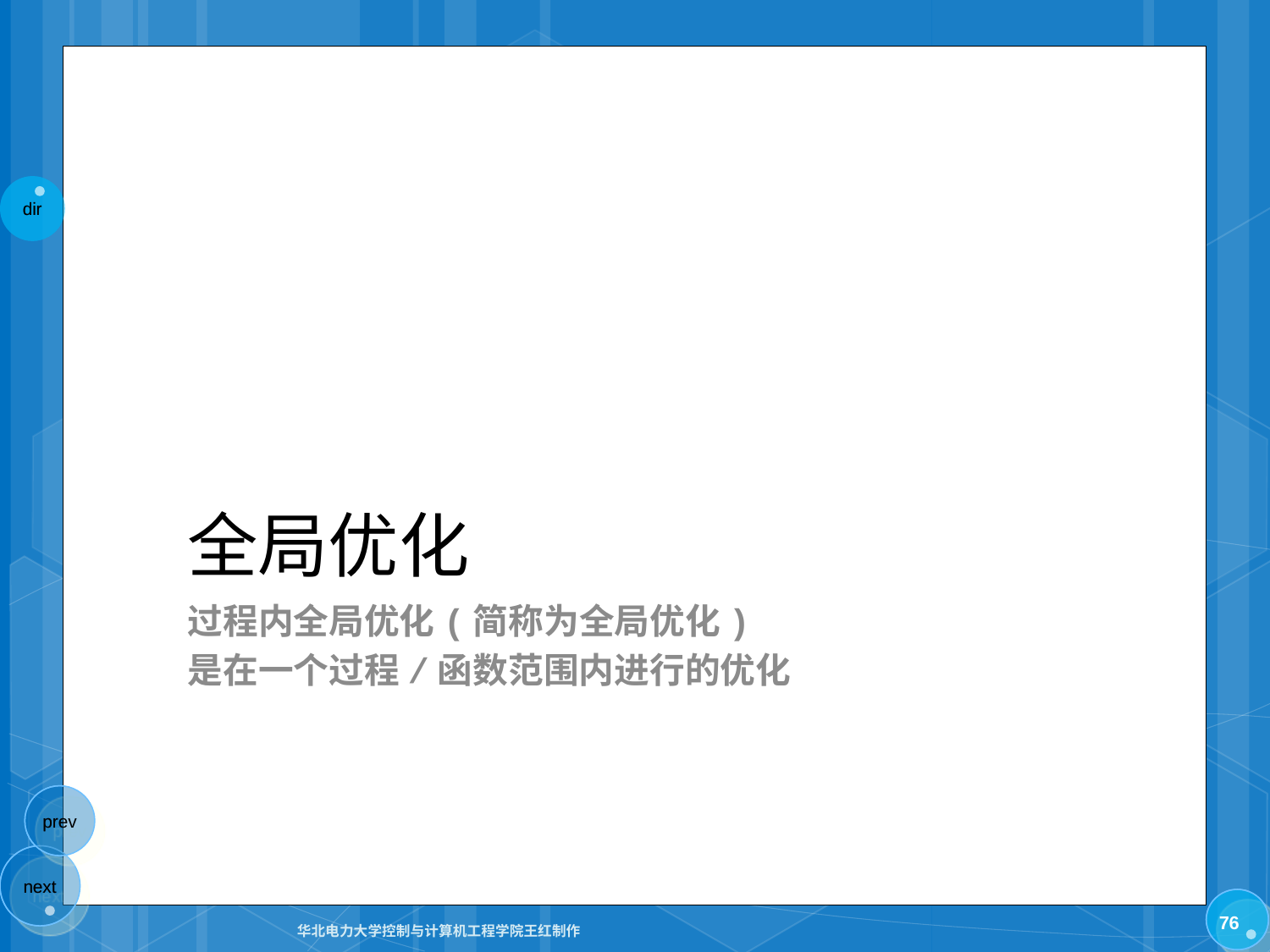

# 全局优化
过程内全局优化(简称为全局优化)
是在一个过程/函数范围内进行的优化
76
华北电力大学控制与计算机工程学院王红制作